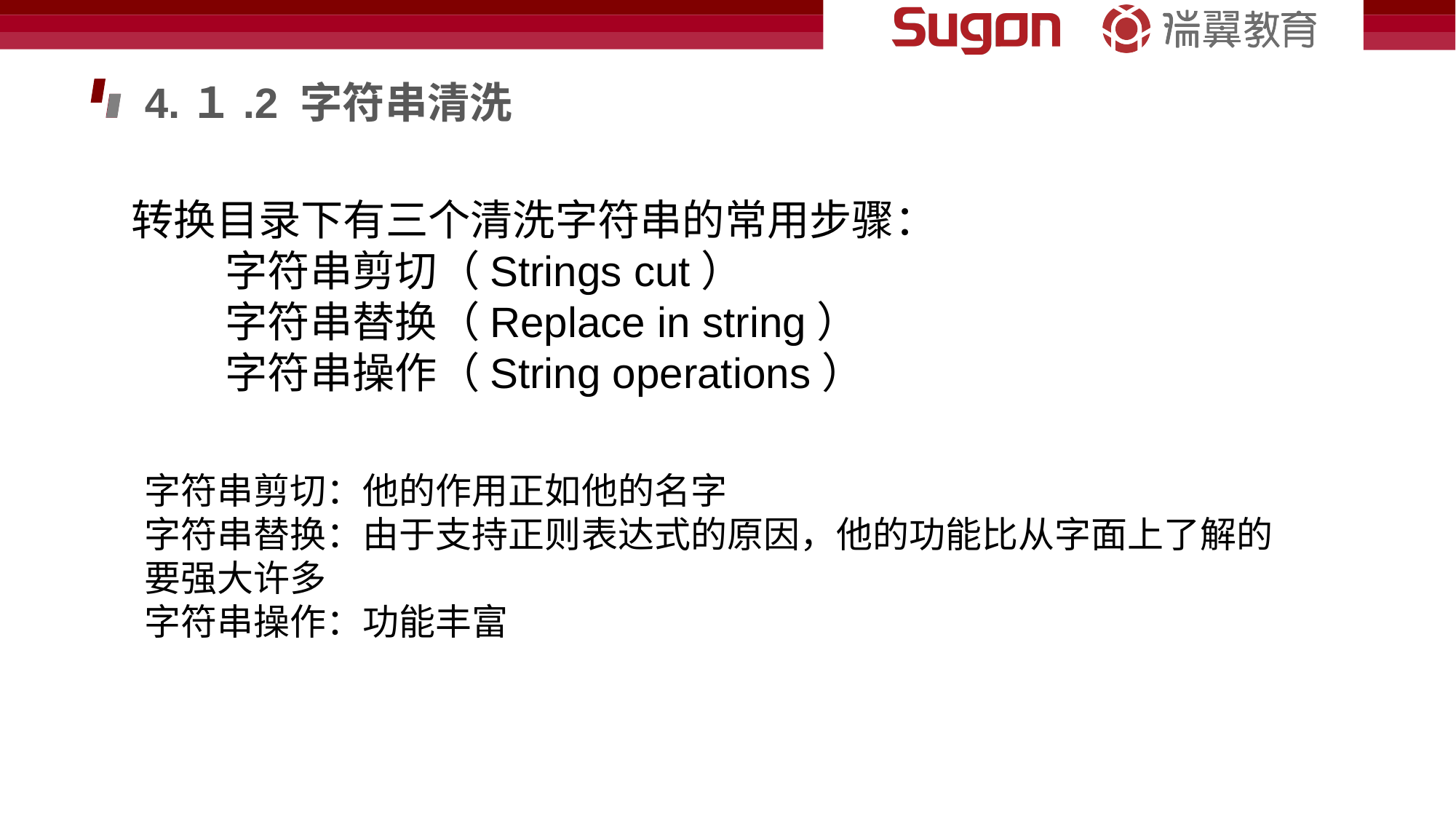

4.１.2 字符串清洗

转换目录下有三个清洗字符串的常用步骤：
	字符串剪切（Strings cut）
	字符串替换（Replace in string）
	字符串操作（String operations）
字符串剪切：他的作用正如他的名字
字符串替换：由于支持正则表达式的原因，他的功能比从字面上了解的要强大许多
字符串操作：功能丰富